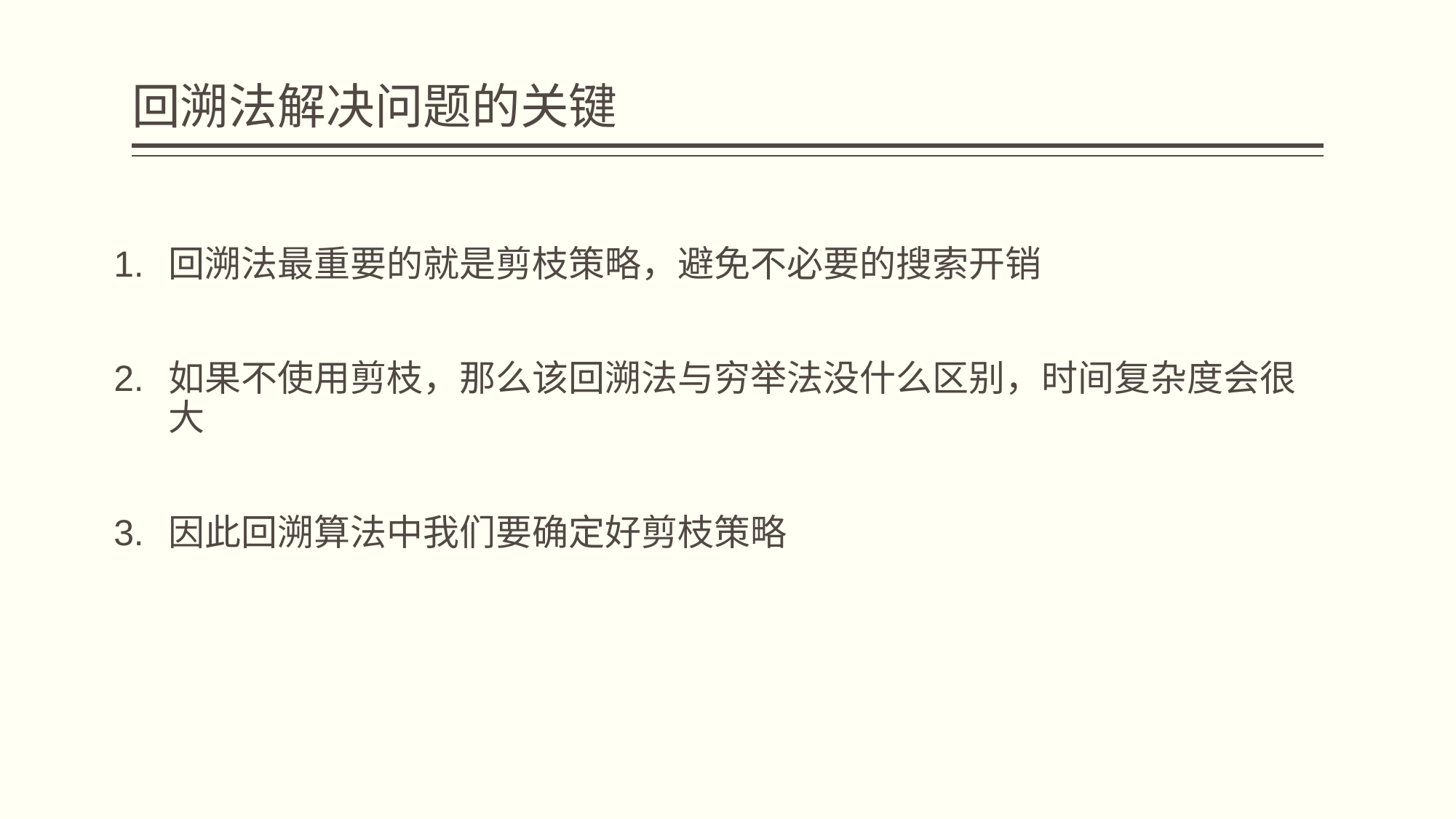

# 回溯法解决问题的关键
回溯法最重要的就是剪枝策略，避免不必要的搜索开销

如果不使用剪枝，那么该回溯法与穷举法没什么区别，时间复杂度会很大

因此回溯算法中我们要确定好剪枝策略